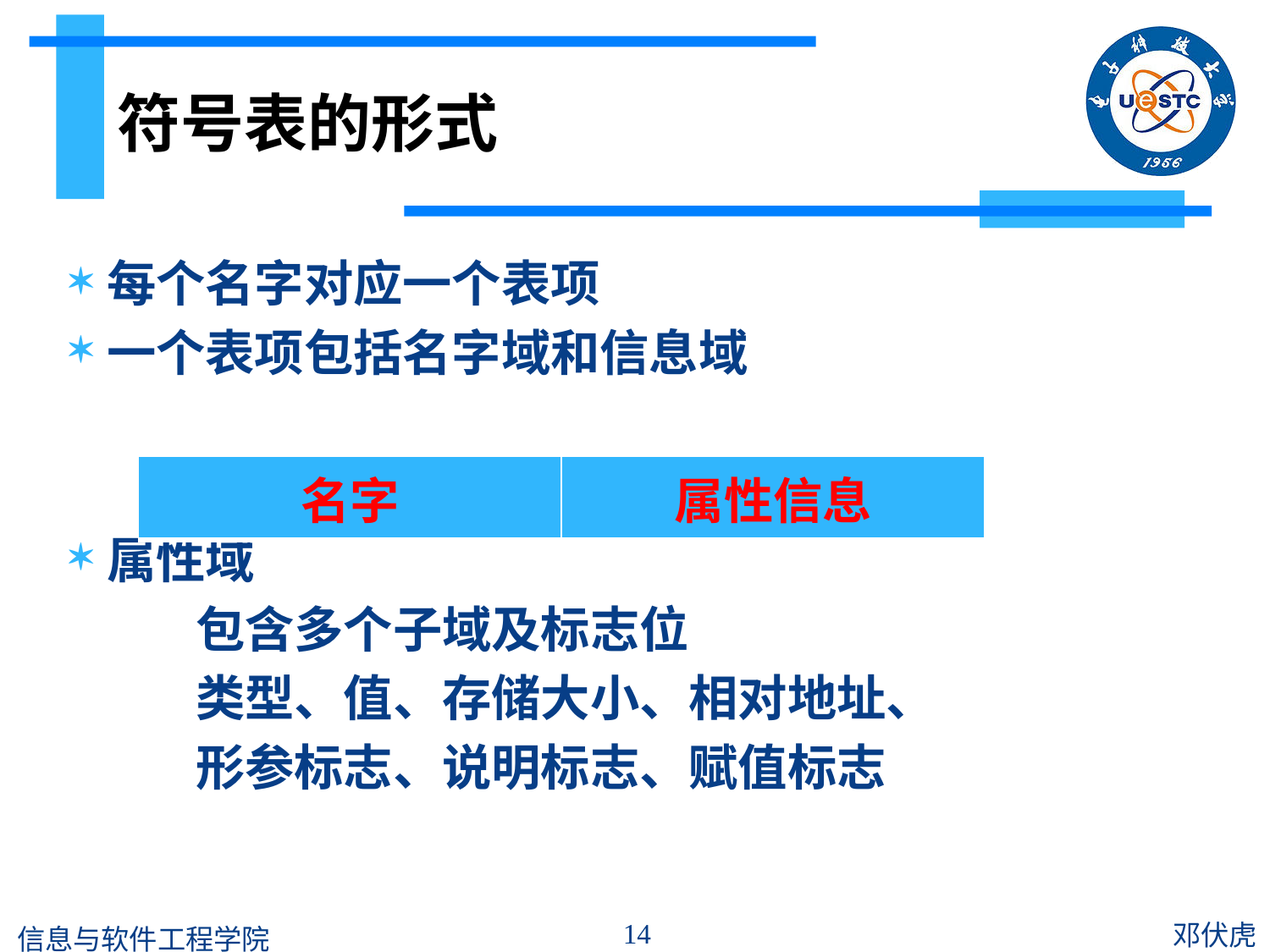

# 符号表的形式
每个名字对应一个表项
一个表项包括名字域和信息域

属性域
	包含多个子域及标志位
	类型、值、存储大小、相对地址、
	形参标志、说明标志、赋值标志

| 名字 | 属性信息 |
| --- | --- |
14
邓伏虎
信息与软件工程学院